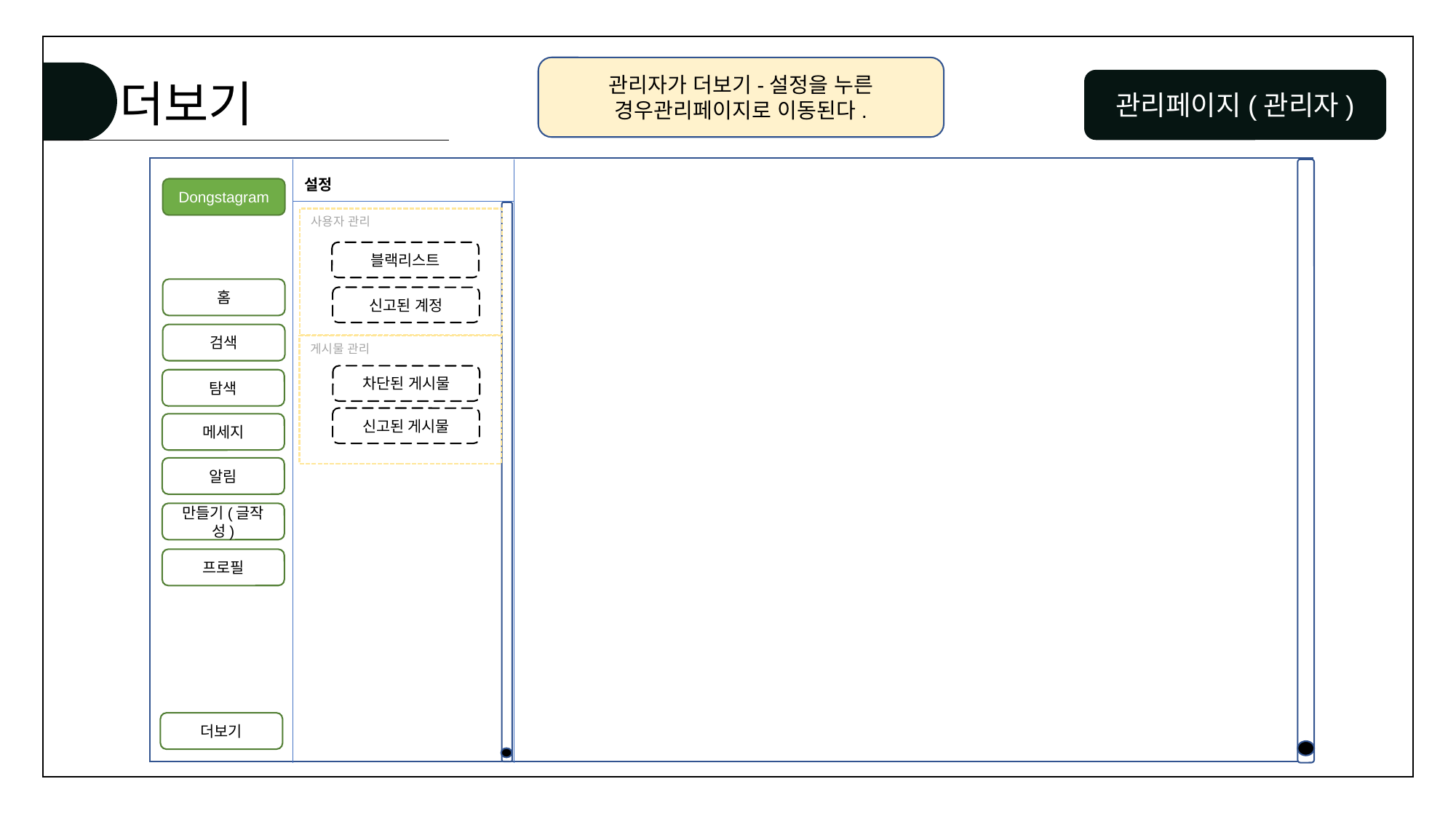

관리자가 더보기-설정을 누른 경우관리페이지로 이동된다.

    더보기
관리페이지(관리자)

설정
Dongstagram

사용자 관리
블랙리스트
홈
신고된 계정
검색
게시물 관리
차단된 게시물
탐색
신고된 게시물
메세지
알림
만들기(글작성)
프로필
더보기